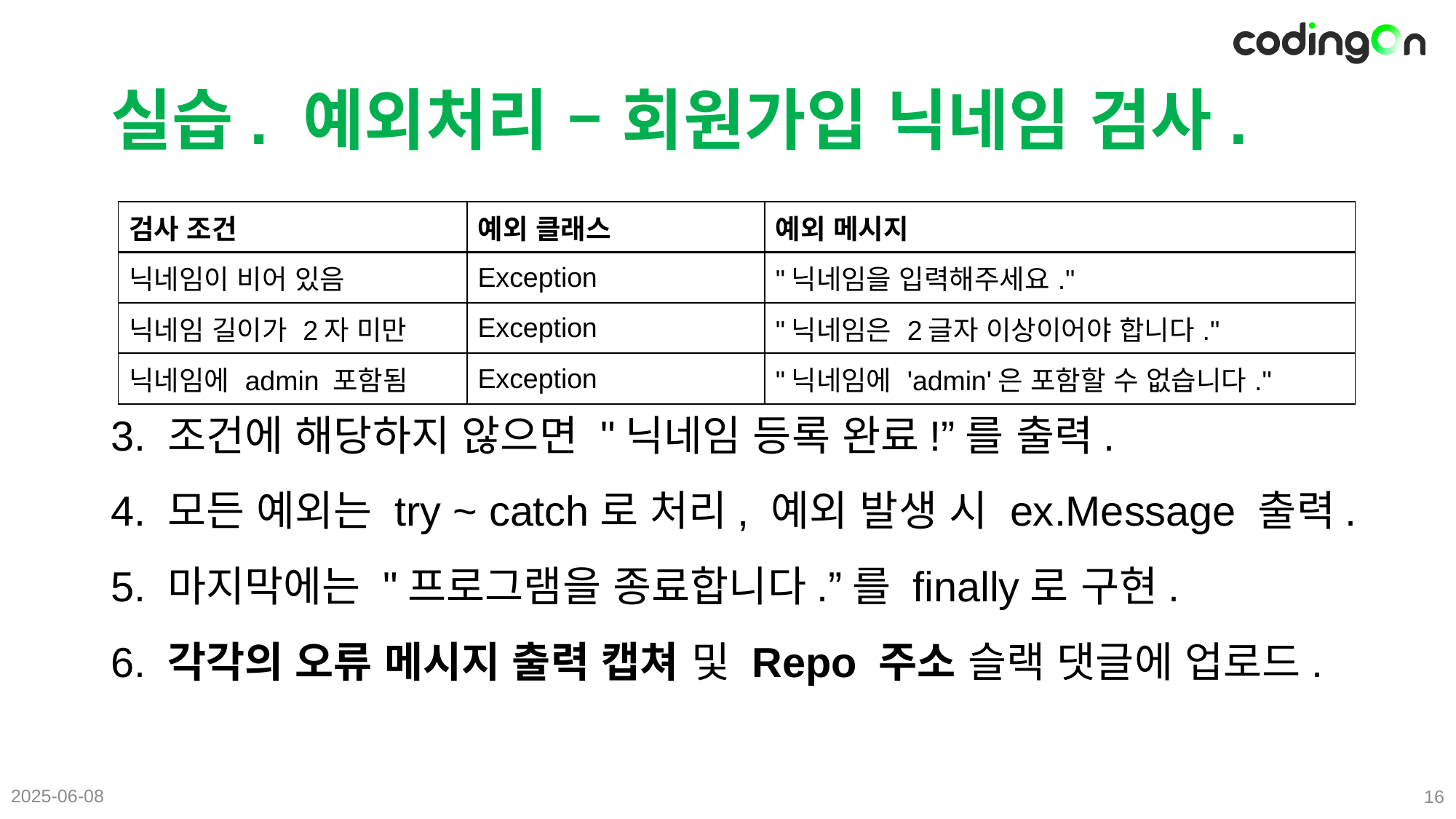

# 실습. 예외처리 – 회원가입 닉네임 검사.

| 검사 조건 | 예외 클래스 | 예외 메시지 |
| --- | --- | --- |
| 닉네임이 비어 있음 | Exception | "닉네임을 입력해주세요." |
| 닉네임 길이가 2자 미만 | Exception | "닉네임은 2글자 이상이어야 합니다." |
| 닉네임에 admin 포함됨 | Exception | "닉네임에 'admin'은 포함할 수 없습니다." |
3. 조건에 해당하지 않으면 "닉네임 등록 완료!”를 출력.
4. 모든 예외는 try ~ catch로 처리, 예외 발생 시 ex.Message 출력.
5. 마지막에는 "프로그램을 종료합니다.”를 finally로 구현.
6. 각각의 오류 메시지 출력 캡쳐 및 Repo 주소 슬랙 댓글에 업로드.
2025-06-08
16